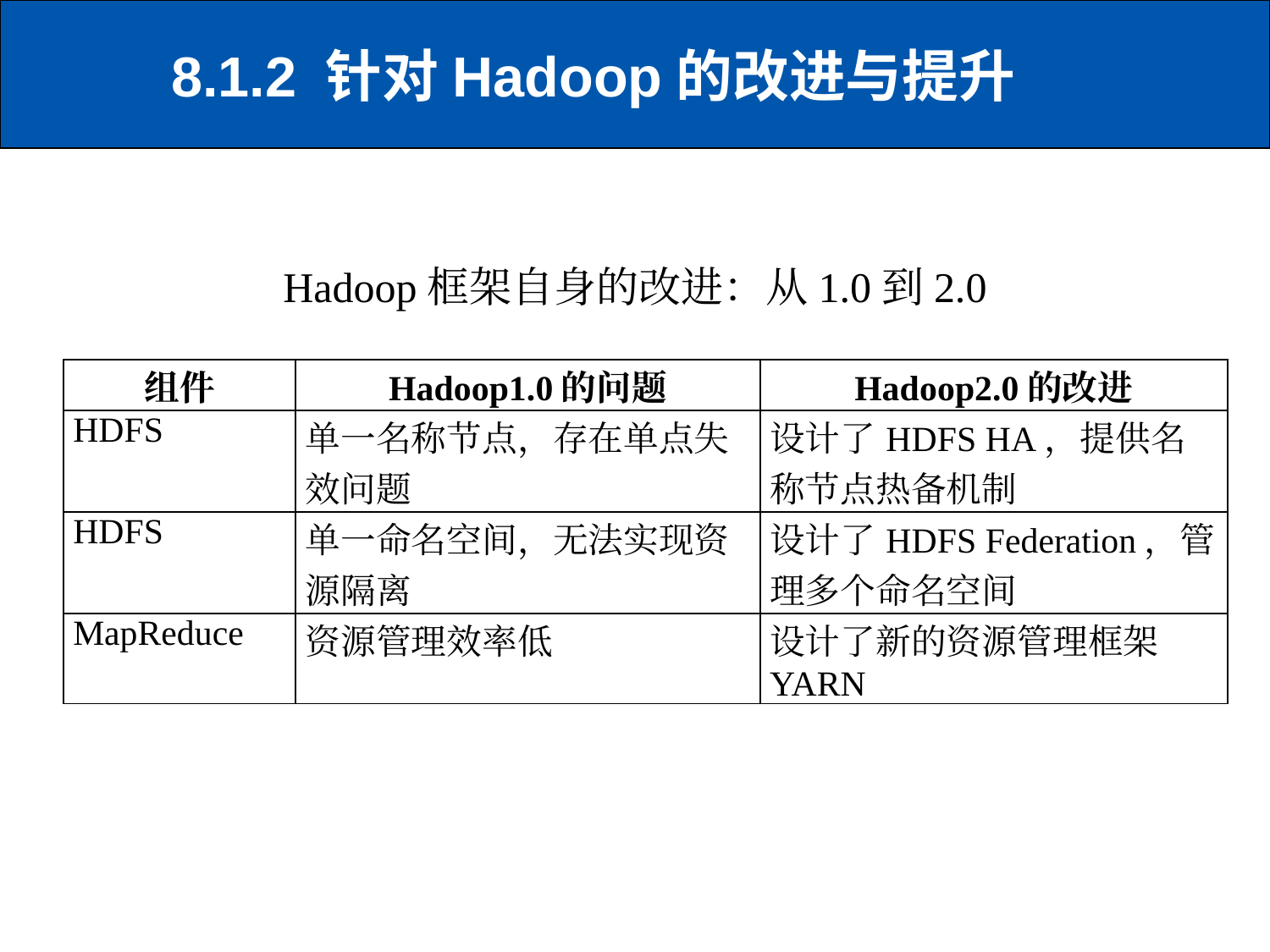

# 8.1.2 针对Hadoop的改进与提升
Hadoop框架自身的改进：从1.0到2.0
| 组件 | Hadoop1.0的问题 | Hadoop2.0的改进 |
| --- | --- | --- |
| HDFS | 单一名称节点，存在单点失效问题 | 设计了HDFS HA，提供名称节点热备机制 |
| HDFS | 单一命名空间，无法实现资源隔离 | 设计了HDFS Federation，管理多个命名空间 |
| MapReduce | 资源管理效率低 | 设计了新的资源管理框架YARN |